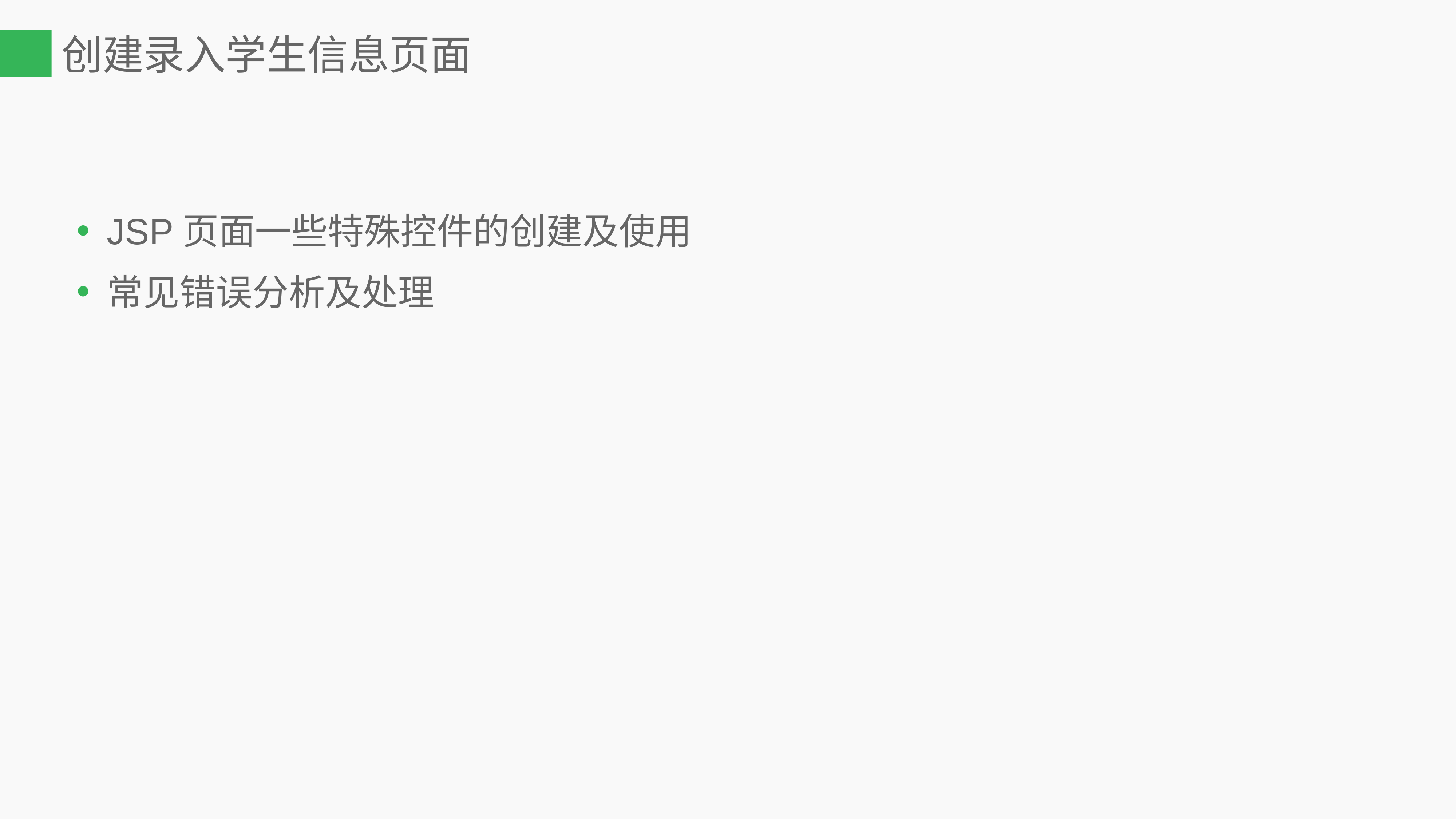

# 创建录入学生信息页面
JSP页面一些特殊控件的创建及使用
常见错误分析及处理